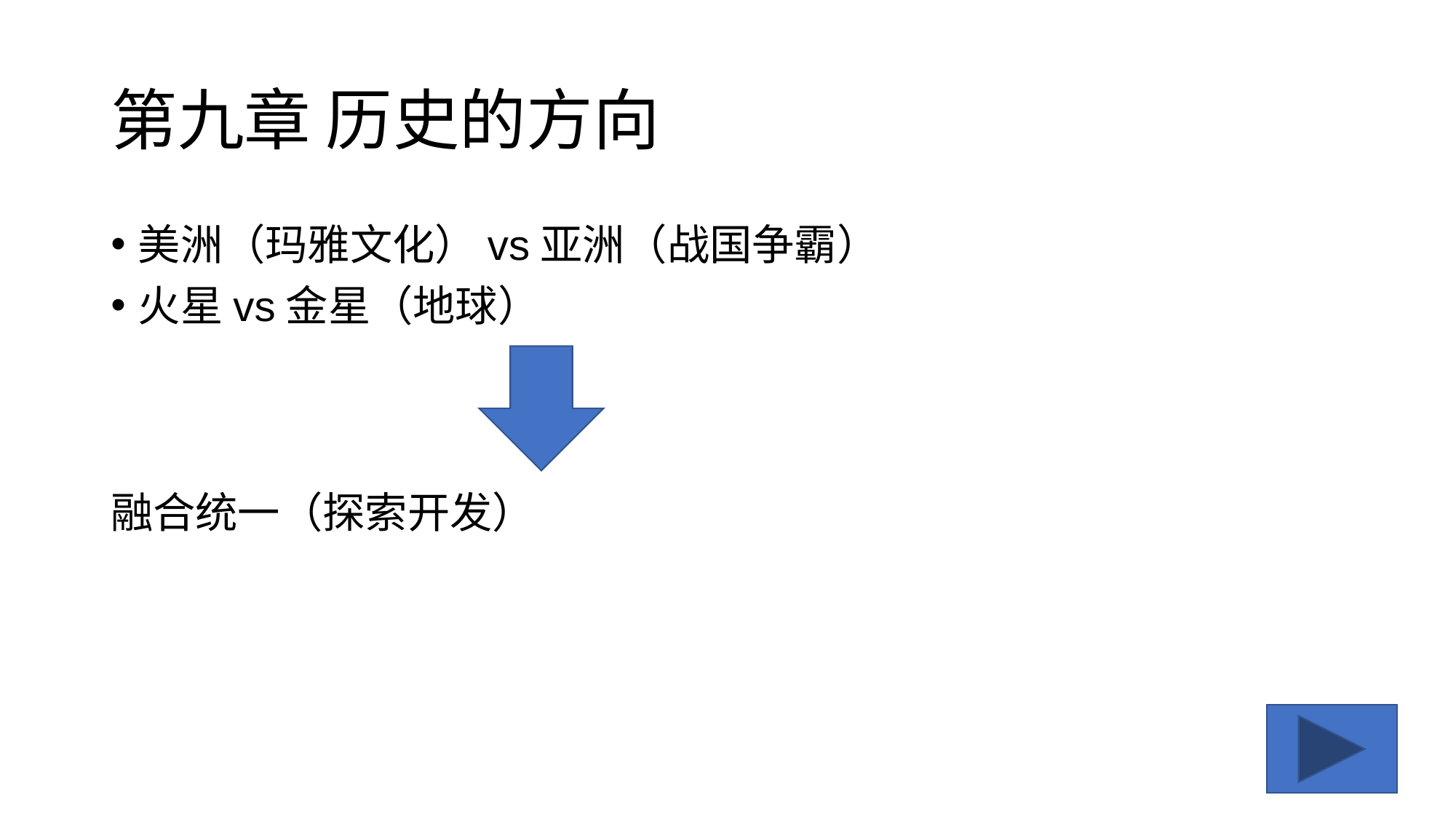

# 第九章 历史的方向
美洲（玛雅文化）vs亚洲（战国争霸）
火星vs金星（地球）

融合统一（探索开发）